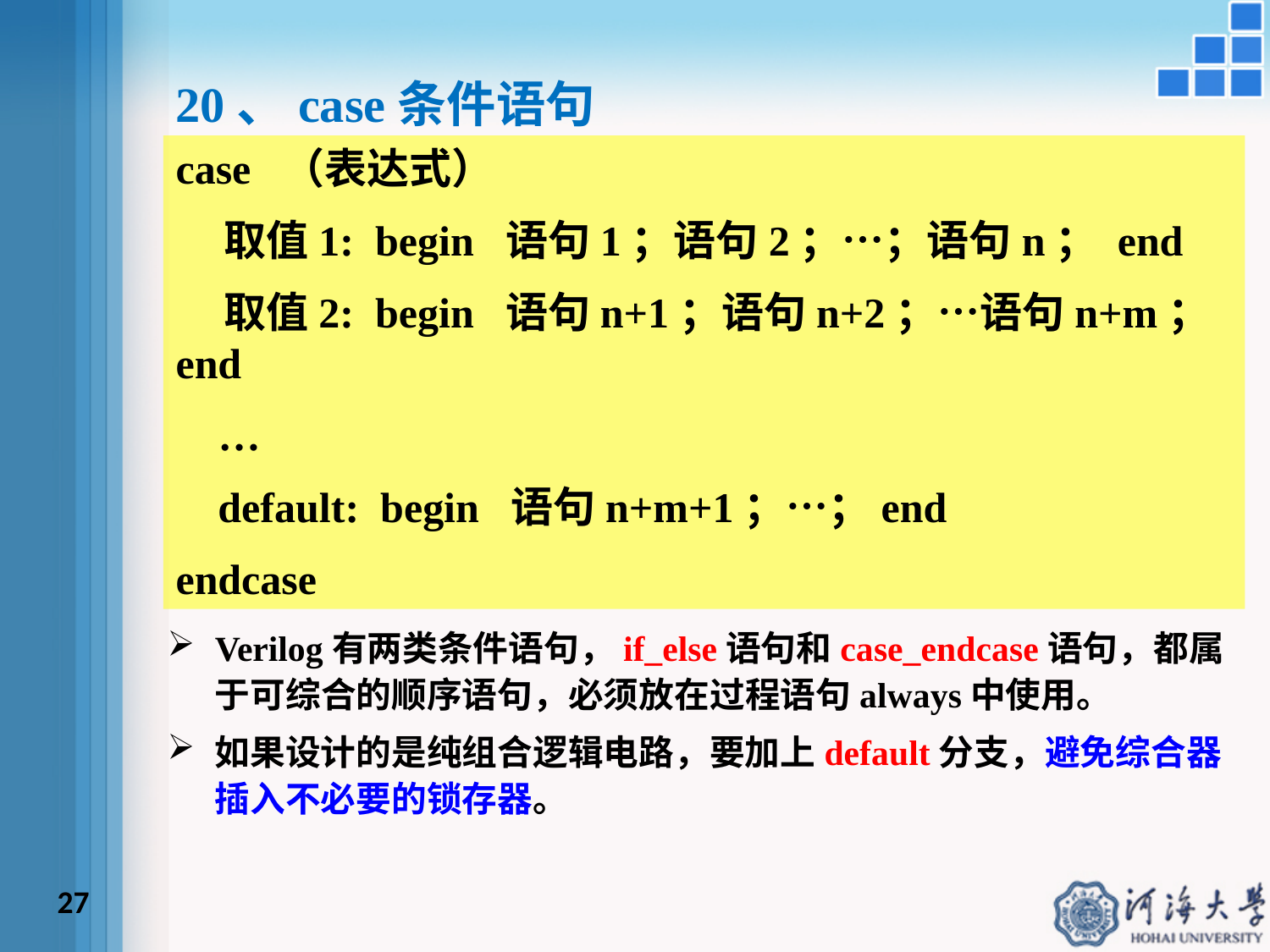

20、case条件语句
case  （表达式）
    取值1:  begin  语句1；语句2；…；语句n； end
    取值2:  begin  语句n+1；语句n+2；…语句n+m； end
    …
    default:  begin  语句n+m+1；…；end
endcase
Verilog有两类条件语句，if_else语句和case_endcase语句，都属于可综合的顺序语句，必须放在过程语句always中使用。
如果设计的是纯组合逻辑电路，要加上default分支，避免综合器插入不必要的锁存器。

27